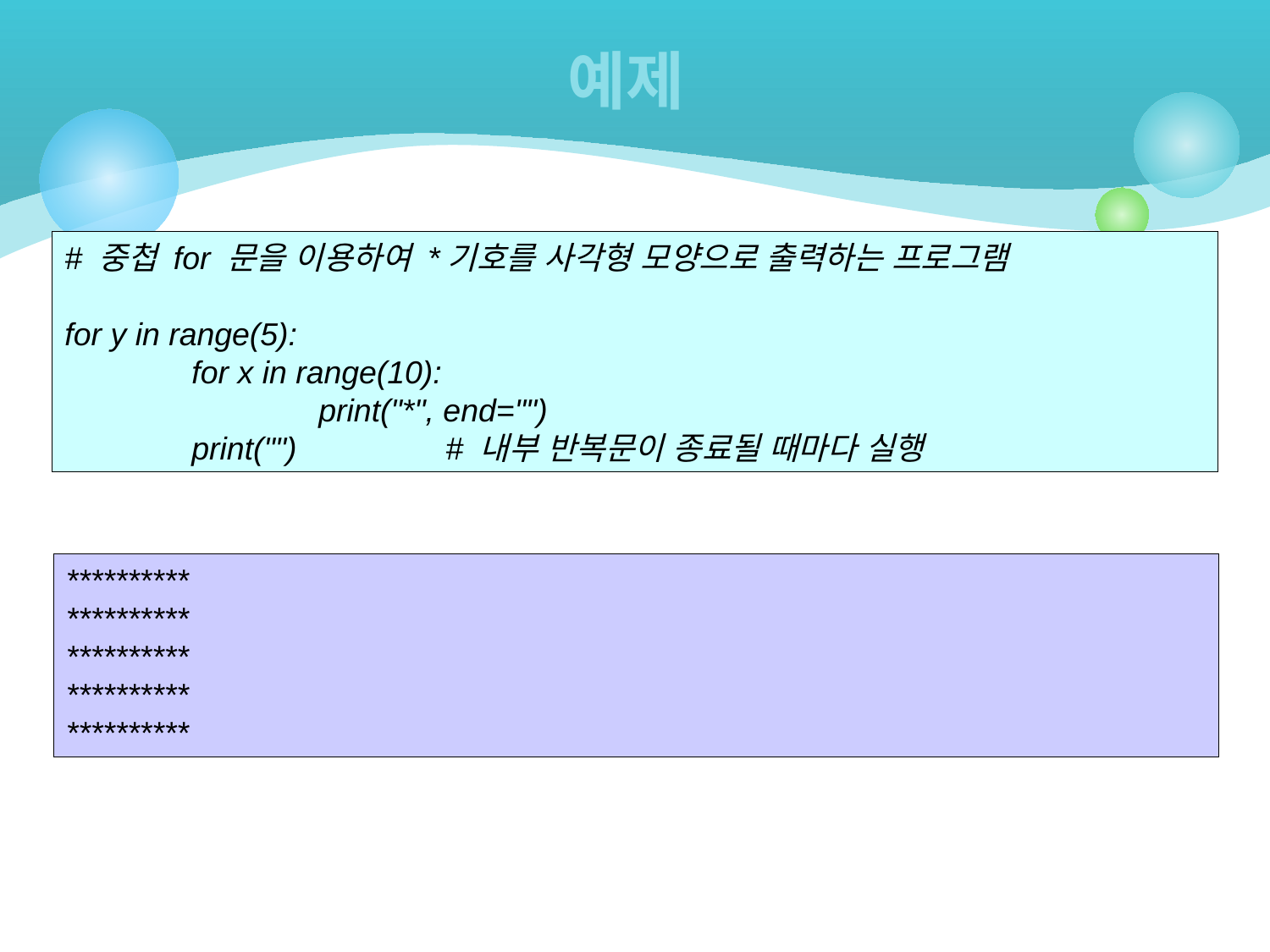

# 예제
# 중첩 for 문을 이용하여 *기호를 사각형 모양으로 출력하는 프로그램

for y in range(5):
	for x in range(10):
		print("*", end="")
	print("")		# 내부 반복문이 종료될 때마다 실행
**********
**********
**********
**********
**********